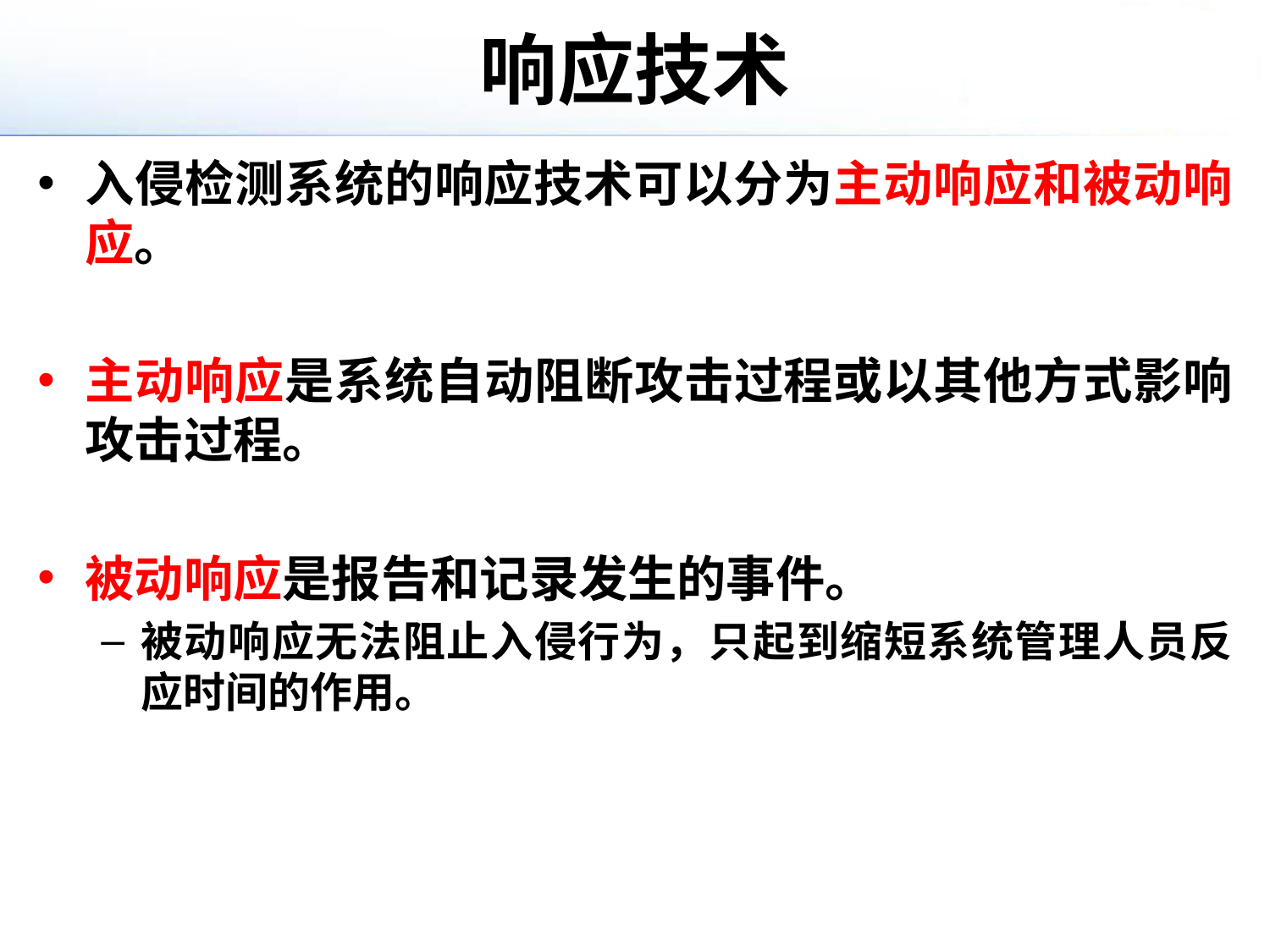

# 响应技术
入侵检测系统的响应技术可以分为主动响应和被动响应。

主动响应是系统自动阻断攻击过程或以其他方式影响攻击过程。

被动响应是报告和记录发生的事件。
被动响应无法阻止入侵行为，只起到缩短系统管理人员反应时间的作用。